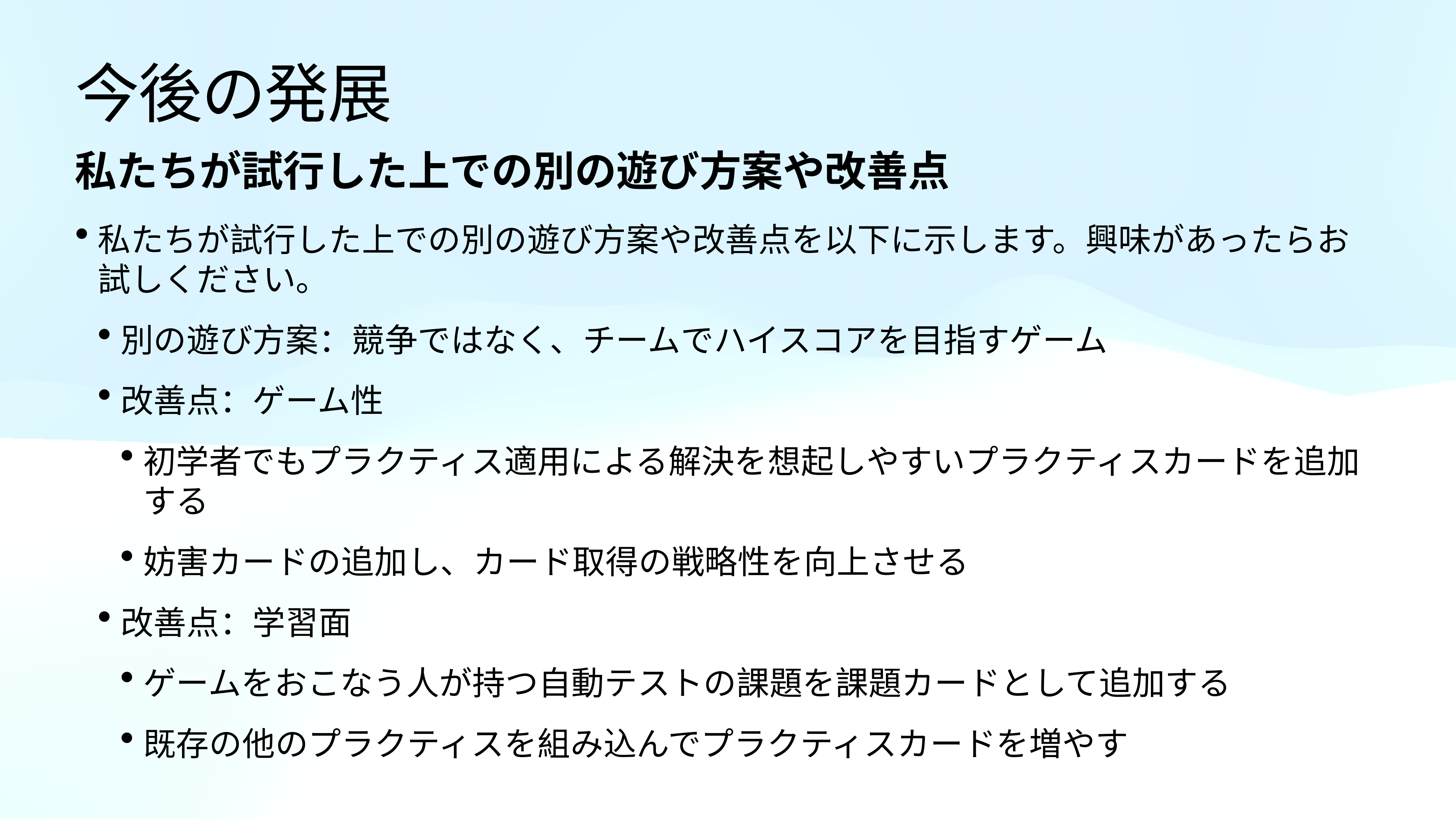

# 今後の発展
私たちが試行した上での別の遊び方案や改善点
私たちが試行した上での別の遊び方案や改善点を以下に示します。興味があったらお試しください。
別の遊び方案：競争ではなく、チームでハイスコアを目指すゲーム
改善点：ゲーム性
初学者でもプラクティス適用による解決を想起しやすいプラクティスカードを追加する
妨害カードの追加し、カード取得の戦略性を向上させる
改善点：学習面
ゲームをおこなう人が持つ自動テストの課題を課題カードとして追加する
既存の他のプラクティスを組み込んでプラクティスカードを増やす